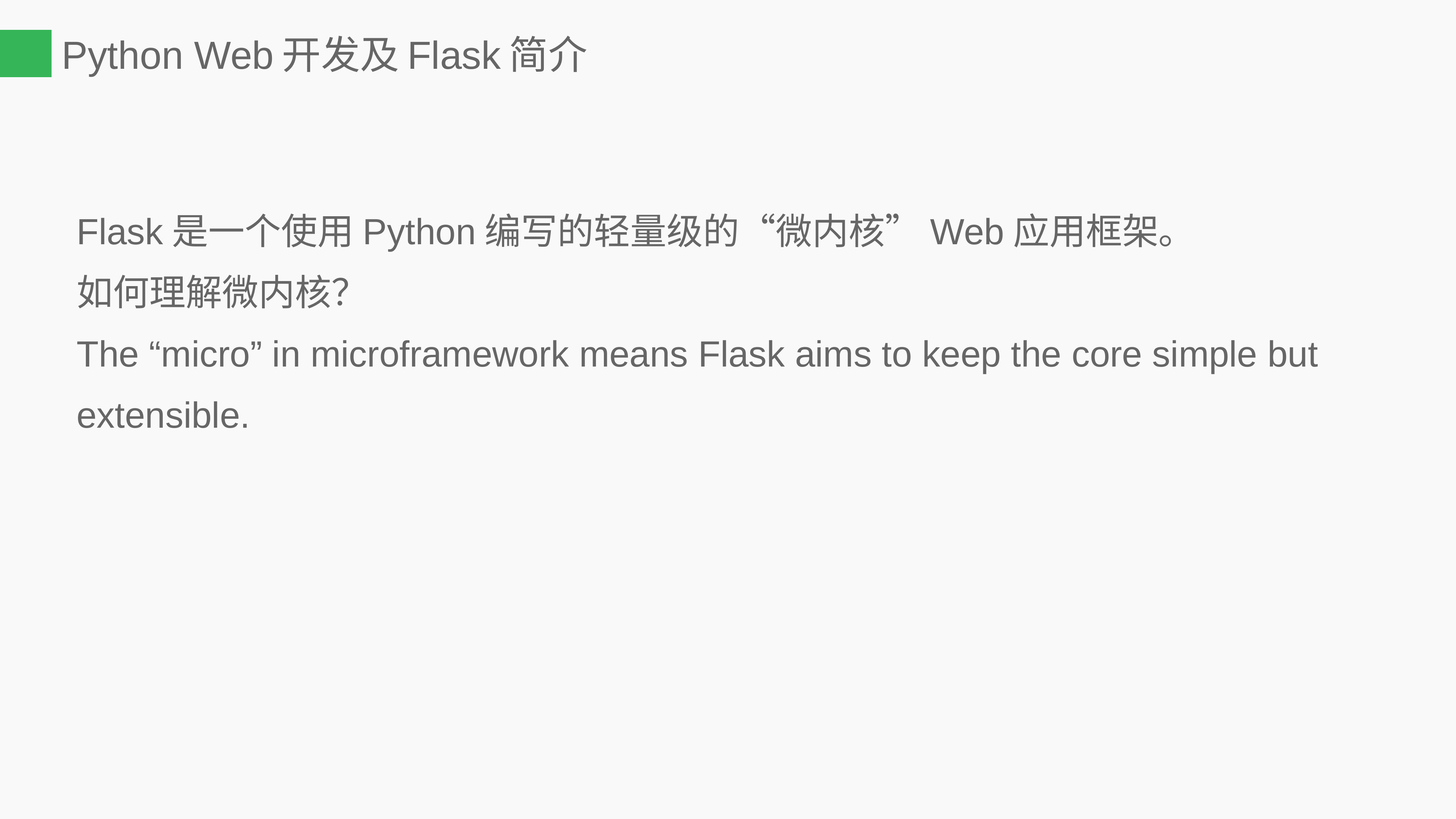

# Python Web开发及Flask简介
Flask是一个使用Python编写的轻量级的“微内核”Web应用框架。
如何理解微内核？
The “micro” in microframework means Flask aims to keep the core simple but extensible.